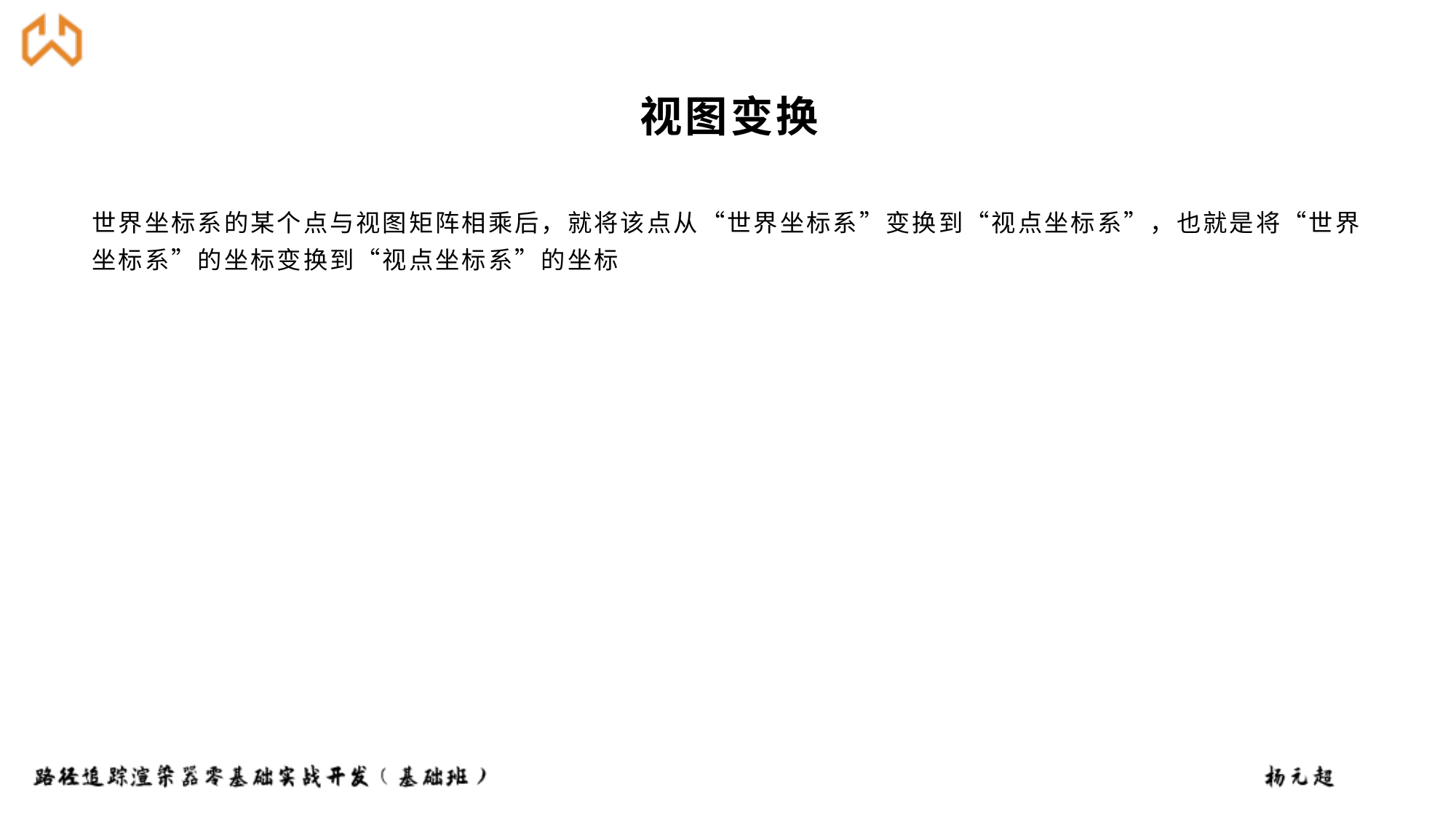

# 视图变换
世界坐标系的某个点与视图矩阵相乘后，就将该点从“世界坐标系”变换到“视点坐标系”，也就是将“世界坐标系”的坐标变换到“视点坐标系”的坐标